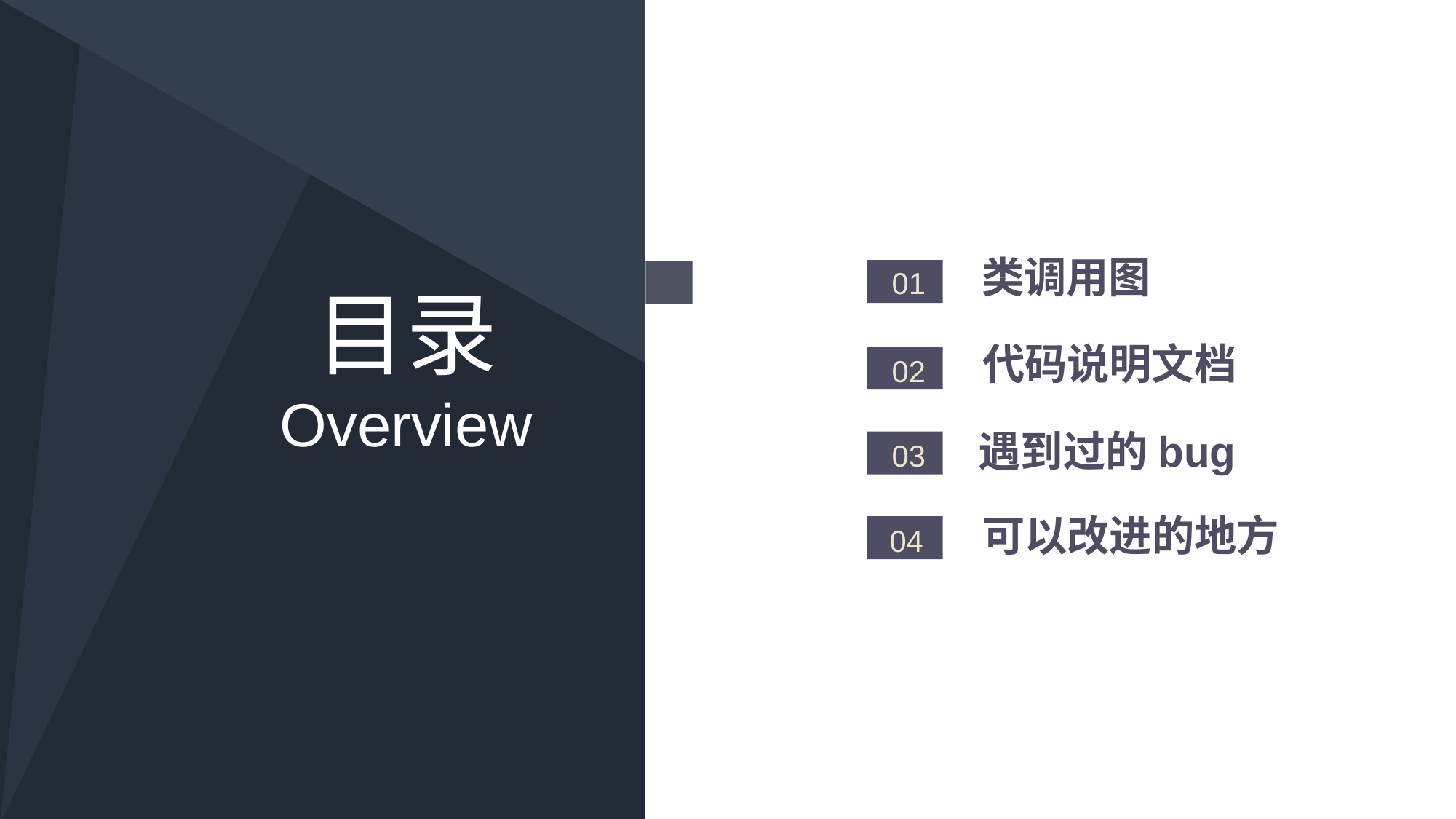

类调用图
01

目录
Overview
代码说明文档

02
遇到过的bug

03
可以改进的地方

04